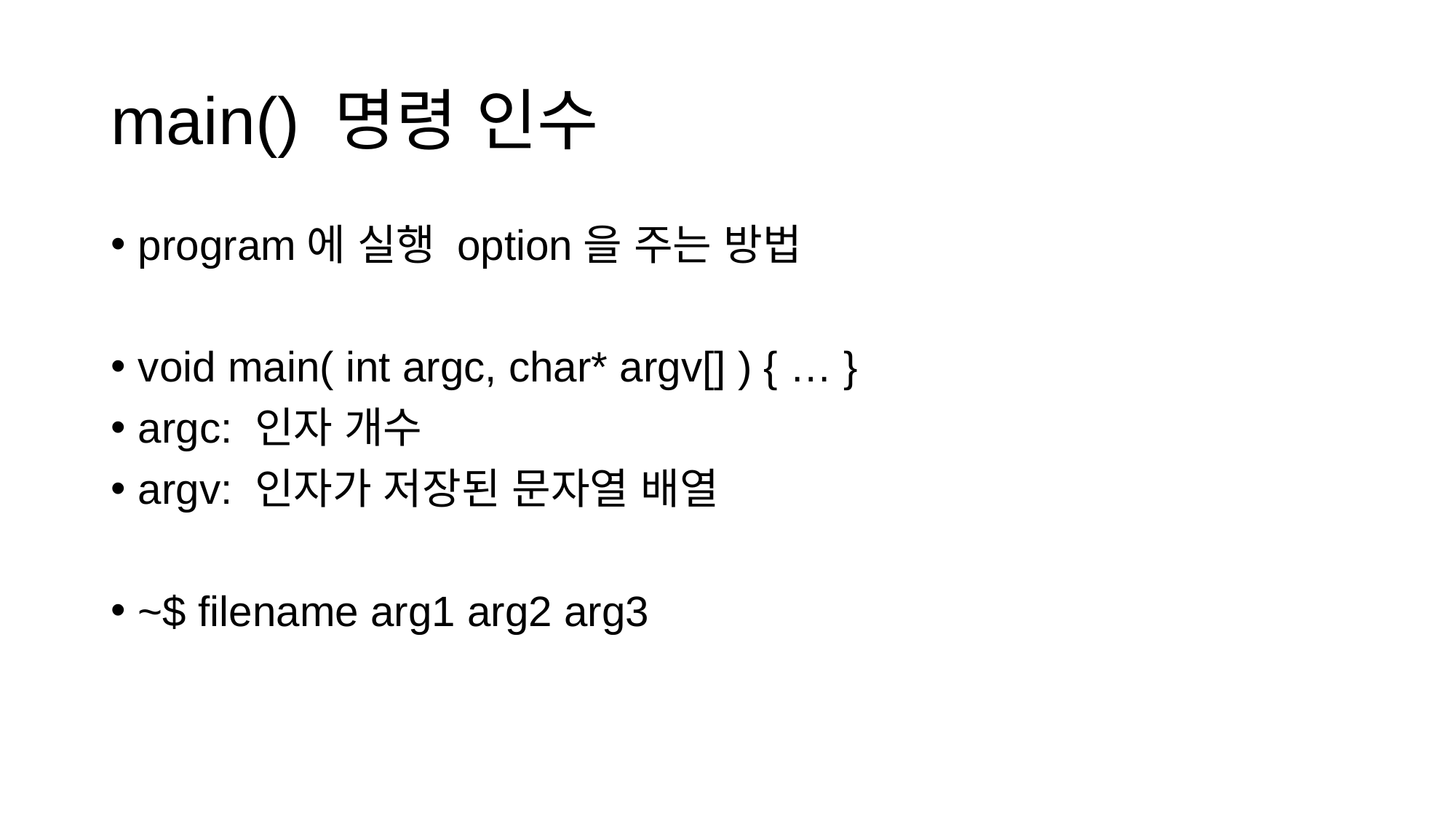

# main() 명령 인수
program에 실행 option을 주는 방법

void main( int argc, char* argv[] ) { … }
argc: 인자 개수
argv: 인자가 저장된 문자열 배열

~$ filename arg1 arg2 arg3